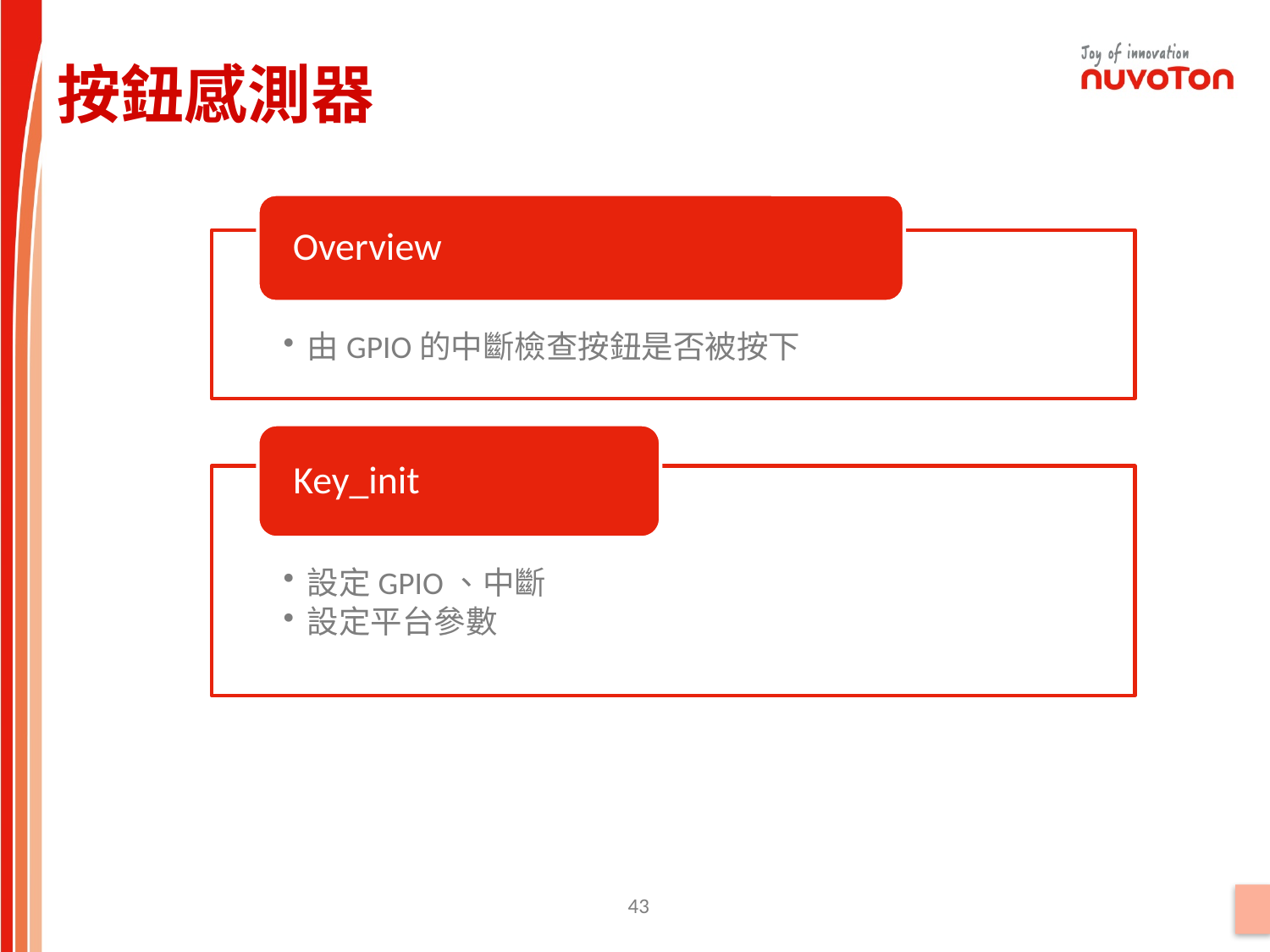

按鈕感測器
由GPIO的中斷檢查按鈕是否被按下
Overview
設定GPIO、中斷
設定平台參數
Key_init
43